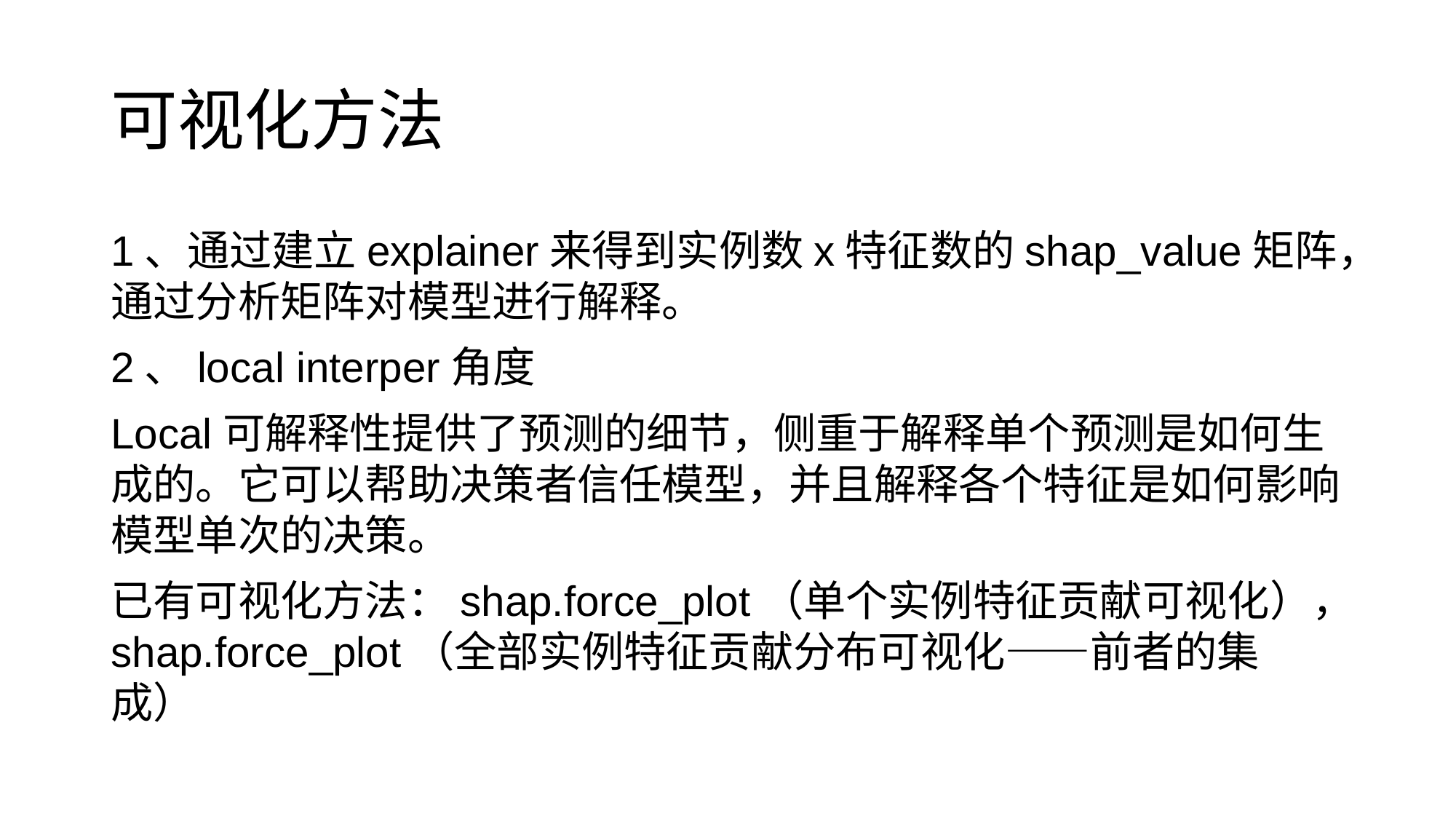

# 可视化方法
1、通过建立explainer来得到实例数x特征数的shap_value矩阵，通过分析矩阵对模型进行解释。
2、local interper角度
Local可解释性提供了预测的细节，侧重于解释单个预测是如何生成的。它可以帮助决策者信任模型，并且解释各个特征是如何影响模型单次的决策。
已有可视化方法：shap.force_plot（单个实例特征贡献可视化），shap.force_plot（全部实例特征贡献分布可视化——前者的集成）